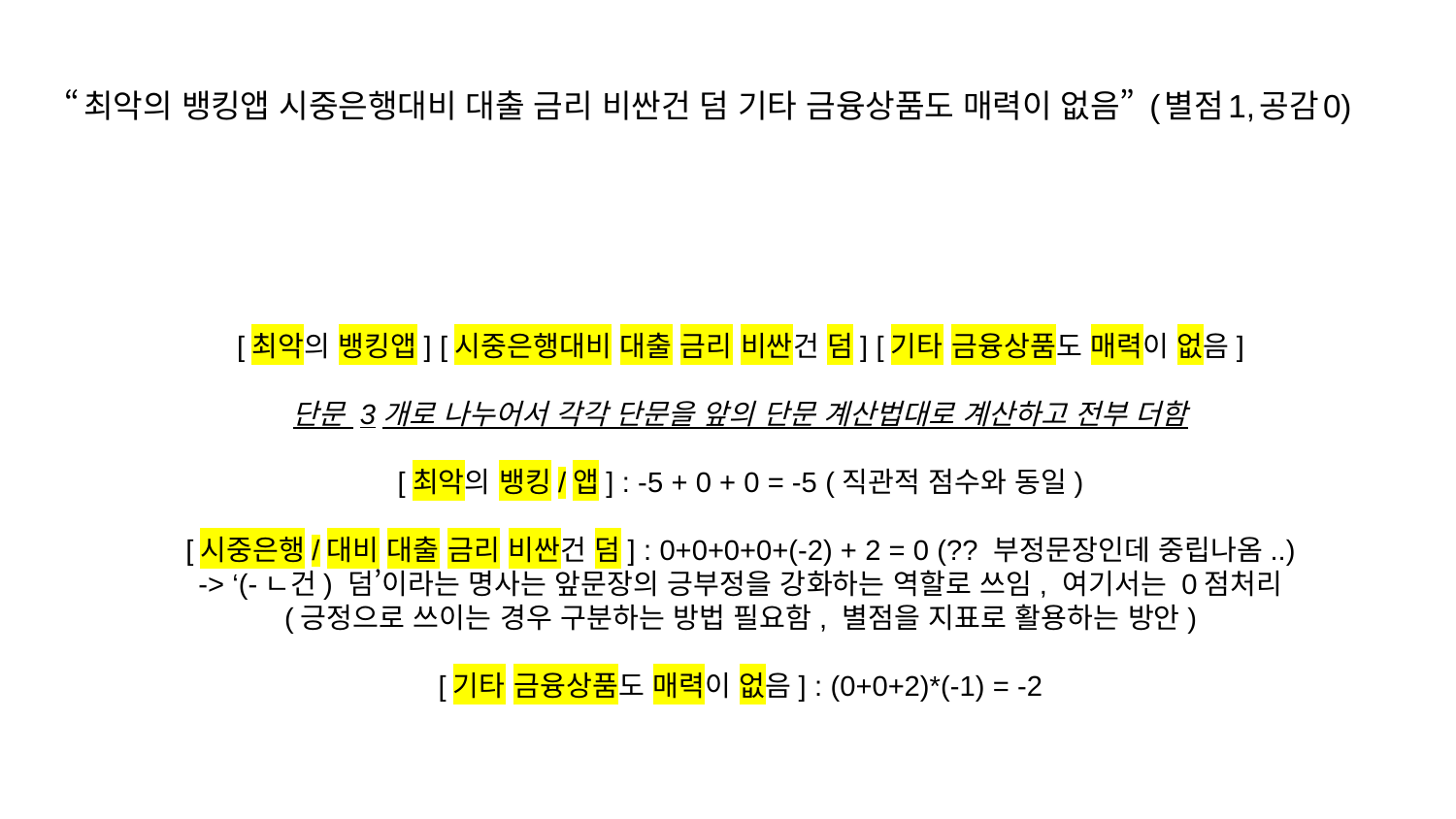

# “최악의 뱅킹앱 시중은행대비 대출 금리 비싼건 덤 기타 금융상품도 매력이 없음” (별점1,공감0)
[최악의 뱅킹앱] [시중은행대비 대출 금리 비싼건 덤] [기타 금융상품도 매력이 없음]

단문 3개로 나누어서 각각 단문을 앞의 단문 계산법대로 계산하고 전부 더함

[최악의 뱅킹/앱] : -5 + 0 + 0 = -5 (직관적 점수와 동일)

[시중은행/대비 대출 금리 비싼건 덤] : 0+0+0+0+(-2) + 2 = 0 (?? 부정문장인데 중립나옴..)
-> ‘(-ㄴ건) 덤’이라는 명사는 앞문장의 긍부정을 강화하는 역할로 쓰임, 여기서는 0점처리
(긍정으로 쓰이는 경우 구분하는 방법 필요함, 별점을 지표로 활용하는 방안)

[기타 금융상품도 매력이 없음] : (0+0+2)*(-1) = -2